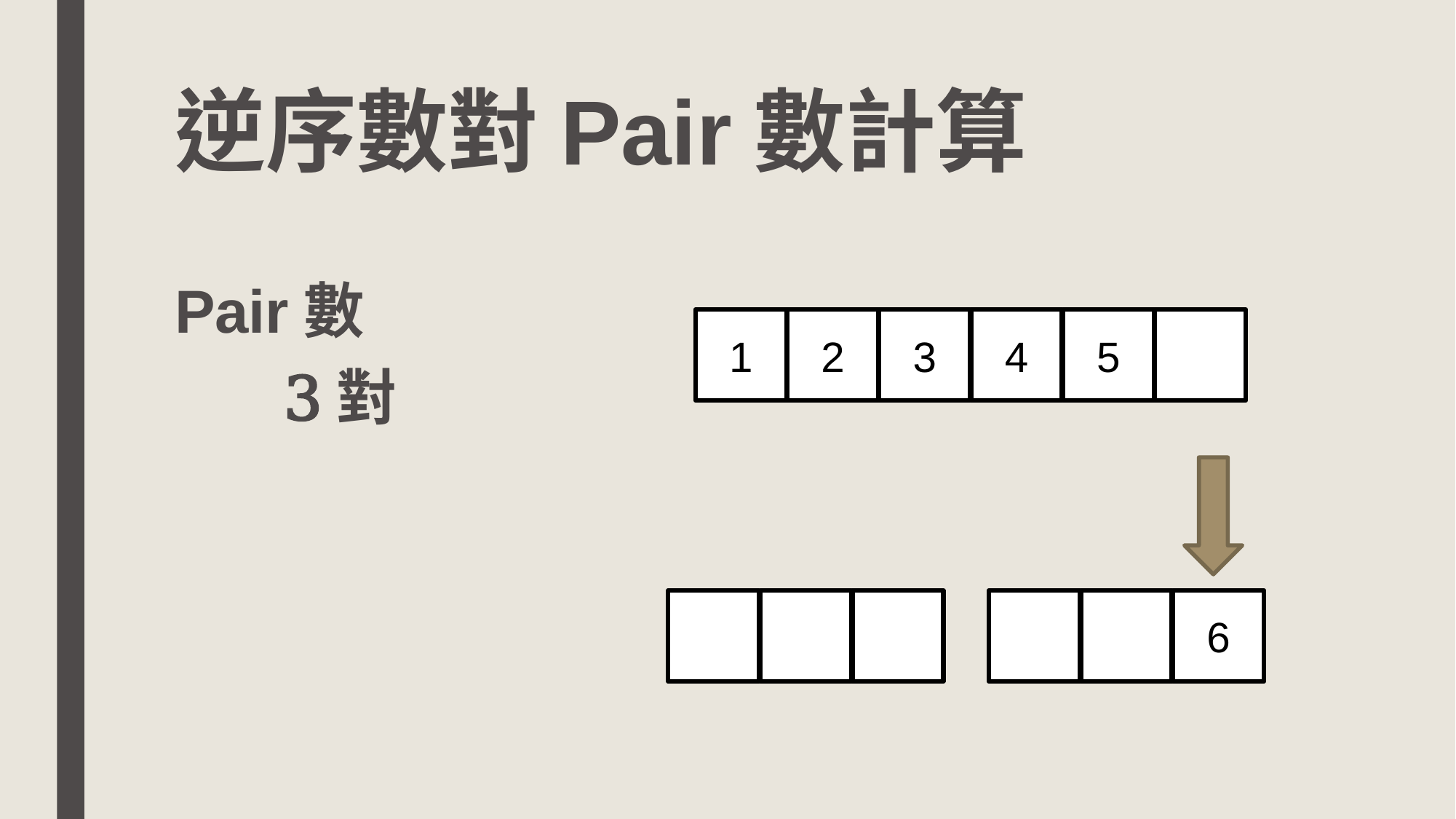

# 逆序數對Pair數計算
Pair數
	3對
1
2
3
4
5

6